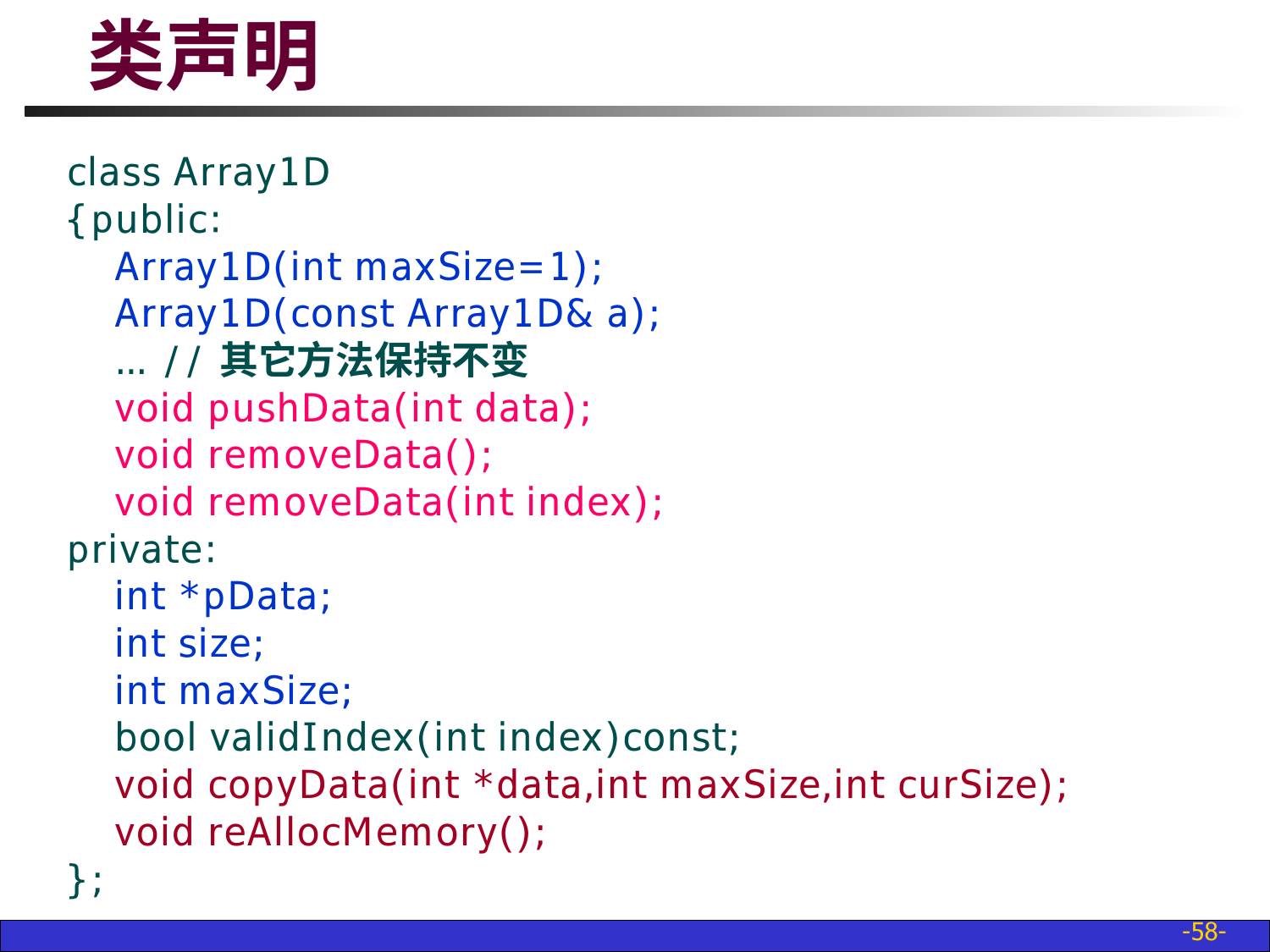

# 类声明
class Array1D
{public:
	Array1D(int maxSize=1);
	Array1D(const Array1D& a);
	… //其它方法保持不变
	void pushData(int data);
	void removeData();
	void removeData(int index);
private:
	int *pData;
	int size;
	int maxSize;
	bool validIndex(int index)const;
	void copyData(int *data,int maxSize,int curSize);
	void reAllocMemory();
};
-58-